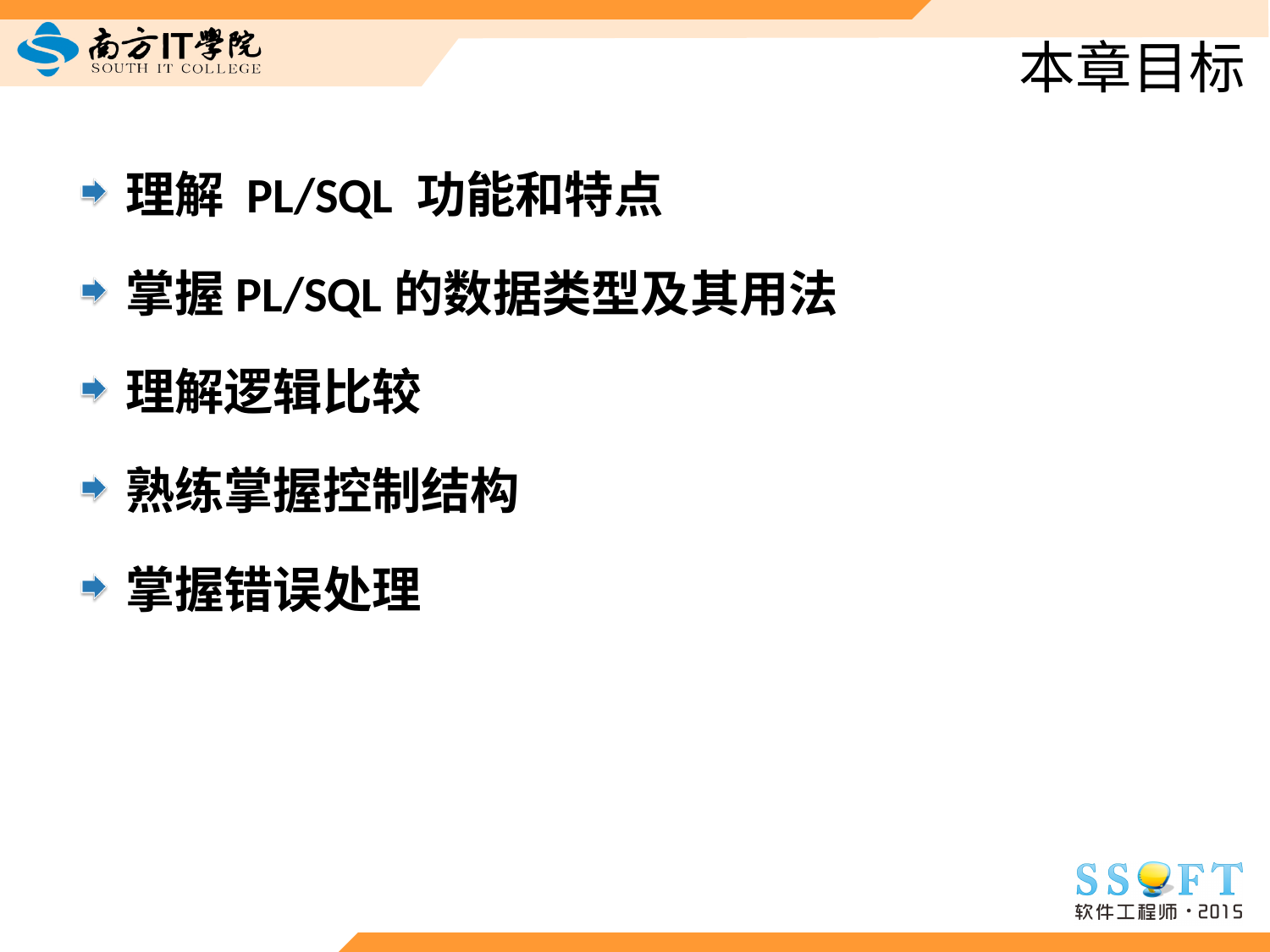

# 本章目标
理解 PL/SQL 功能和特点
掌握PL/SQL的数据类型及其用法
理解逻辑比较
熟练掌握控制结构
掌握错误处理